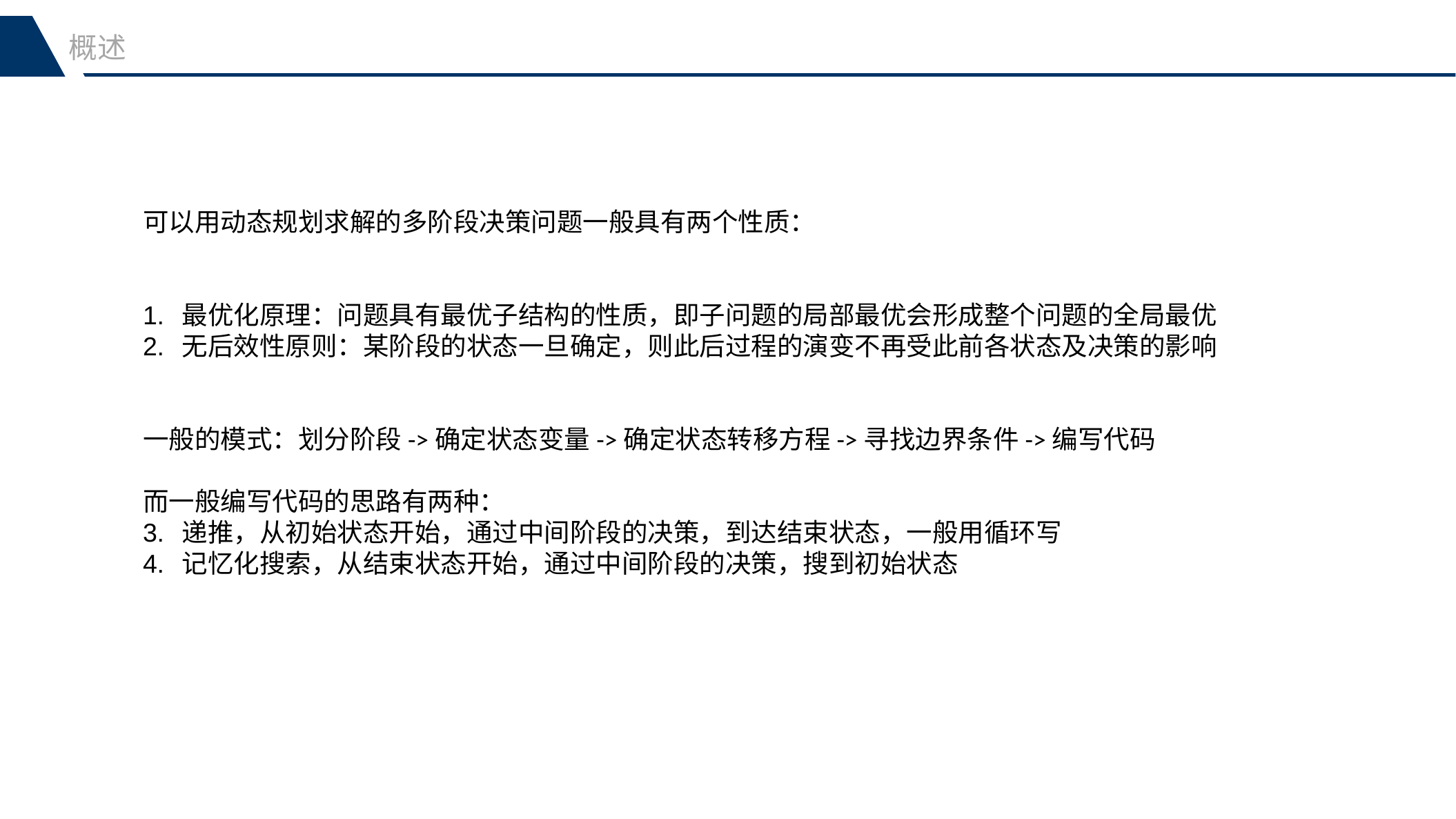

概述

可以用动态规划求解的多阶段决策问题一般具有两个性质：

最优化原理：问题具有最优子结构的性质，即子问题的局部最优会形成整个问题的全局最优
无后效性原则：某阶段的状态一旦确定，则此后过程的演变不再受此前各状态及决策的影响

一般的模式：划分阶段->确定状态变量->确定状态转移方程->寻找边界条件->编写代码

而一般编写代码的思路有两种：
递推，从初始状态开始，通过中间阶段的决策，到达结束状态，一般用循环写
记忆化搜索，从结束状态开始，通过中间阶段的决策，搜到初始状态